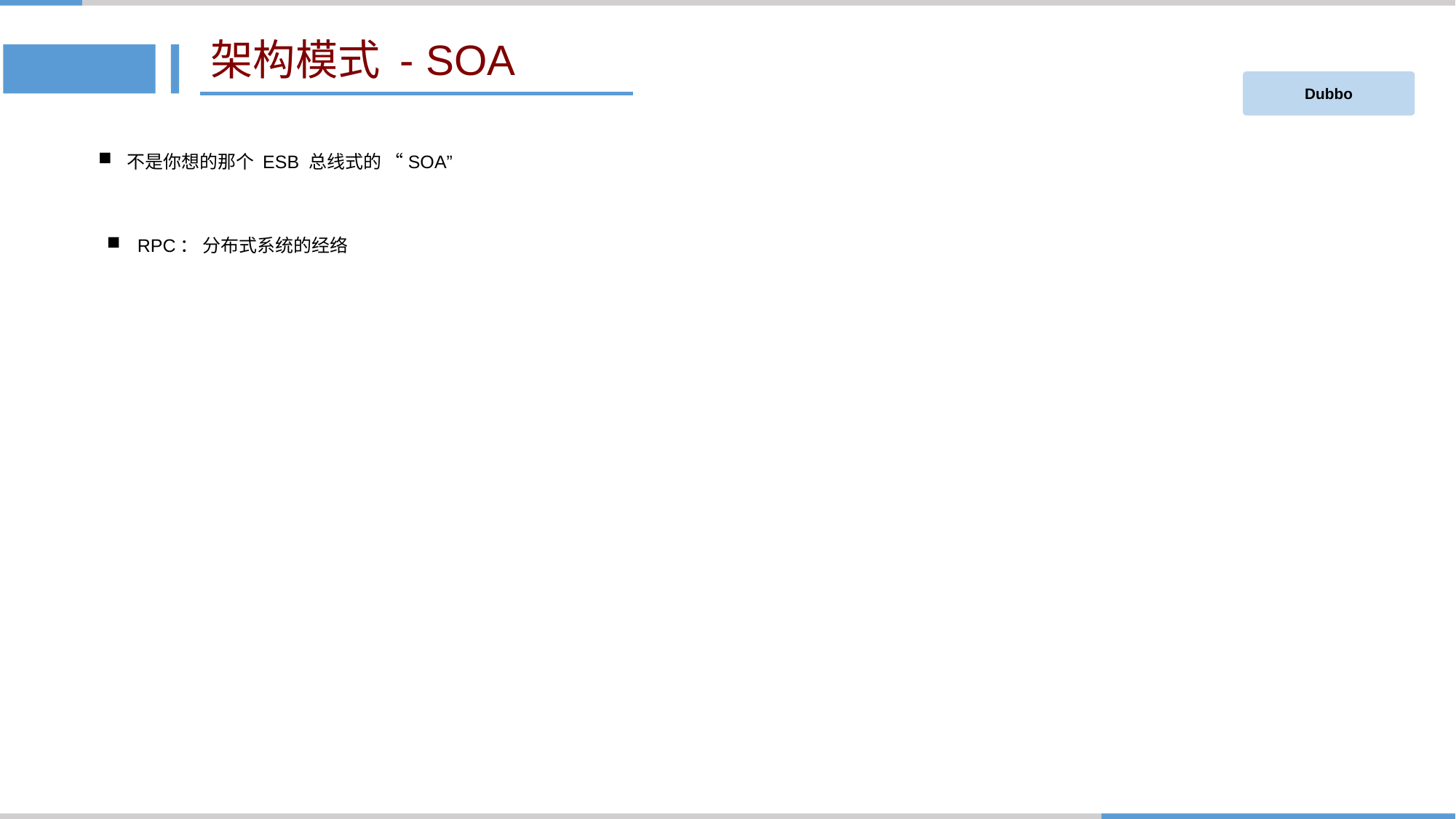

# 架构模式 - SOA

Dubbo
 不是你想的那个 ESB 总线式的 “SOA”
  RPC： 分布式系统的经络